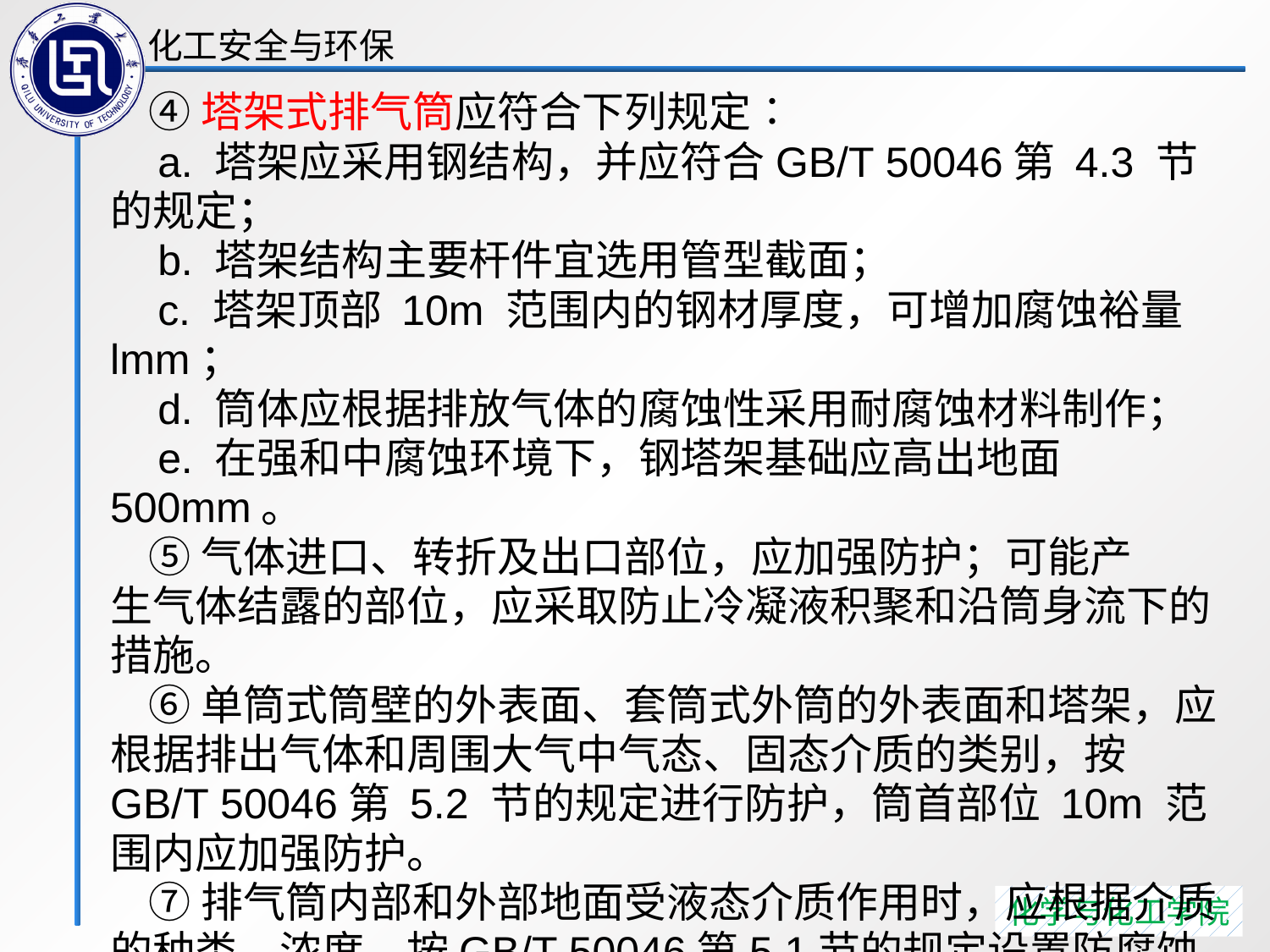

④塔架式排气筒应符合下列规定∶
    a. 塔架应采用钢结构，并应符合GB/T 50046第 4.3 节的规定；
    b. 塔架结构主要杆件宜选用管型截面；
    c. 塔架顶部 10m 范围内的钢材厚度，可增加腐蚀裕量 lmm；
    d. 筒体应根据排放气体的腐蚀性采用耐腐蚀材料制作；
    e. 在强和中腐蚀环境下，钢塔架基础应高出地面 500mm。
    ⑤气体进口、转折及出口部位，应加强防护；可能产
生气体结露的部位，应采取防止冷凝液积聚和沿筒身流下的措施。
    ⑥单筒式筒壁的外表面、套筒式外筒的外表面和塔架，应根据排出气体和周围大气中气态、固态介质的类别，按GB/T 50046第 5.2 节的规定进行防护，筒首部位 10m 范围内应加强防护。
    ⑦排气筒内部和外部地面受液态介质作用时，应根据介质的种类、浓度，按GB/T 50046第5.1节的规定设置防腐蚀地面。